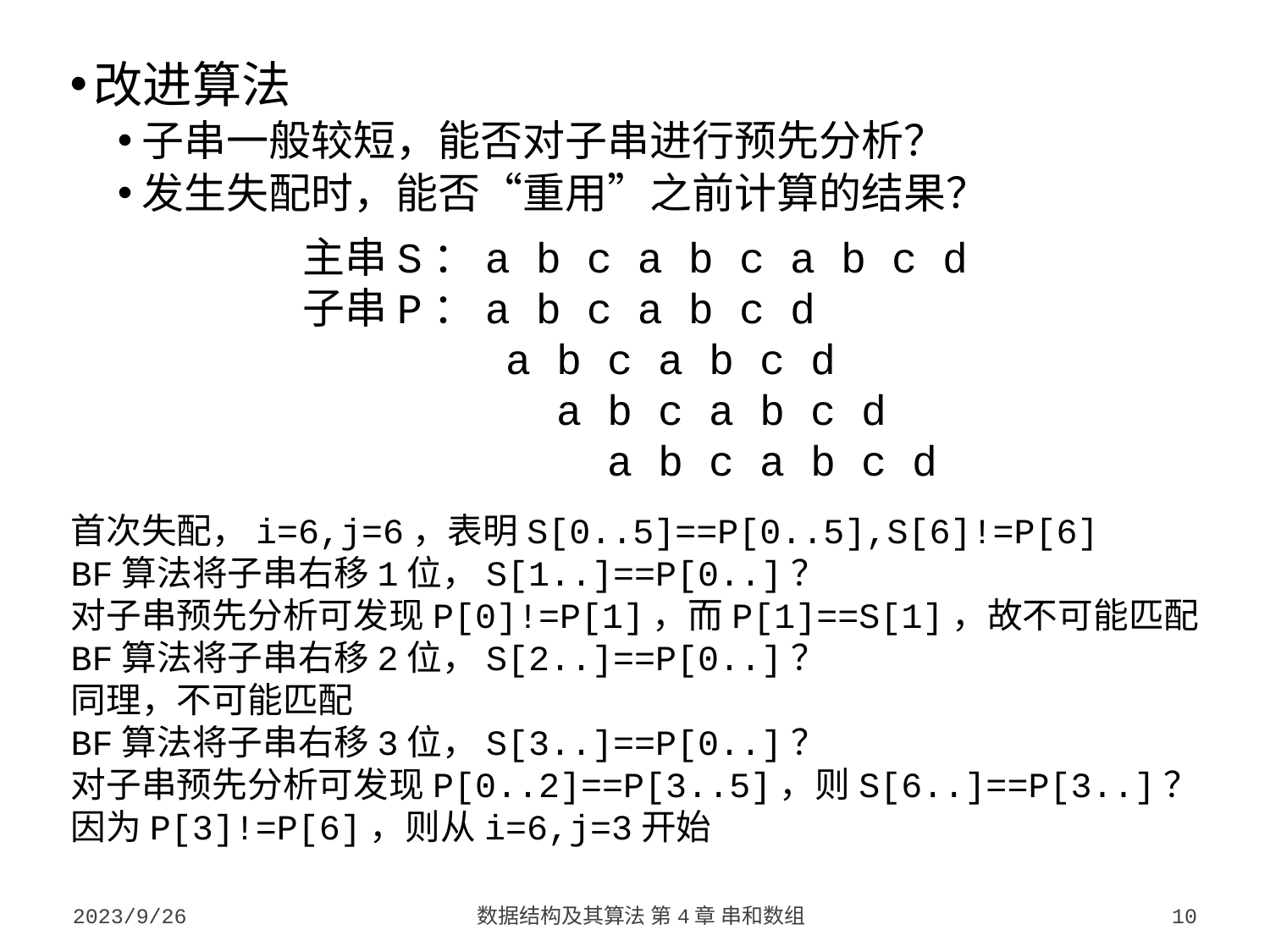

改进算法
子串一般较短，能否对子串进行预先分析？
发生失配时，能否“重用”之前计算的结果？
主串S：a b c a b c a b c d
子串P：a b c a b c d
        a b c a b c d
          a b c a b c d
            a b c a b c d
首次失配，i=6,j=6，表明S[0..5]==P[0..5],S[6]!=P[6]
BF算法将子串右移1位，S[1..]==P[0..]？
对子串预先分析可发现P[0]!=P[1]，而P[1]==S[1]，故不可能匹配
BF算法将子串右移2位，S[2..]==P[0..]？
同理，不可能匹配
BF算法将子串右移3位，S[3..]==P[0..]？
对子串预先分析可发现P[0..2]==P[3..5]，则S[6..]==P[3..]？
因为P[3]!=P[6]，则从i=6,j=3开始
2023/9/26
数据结构及其算法 第4章 串和数组
10